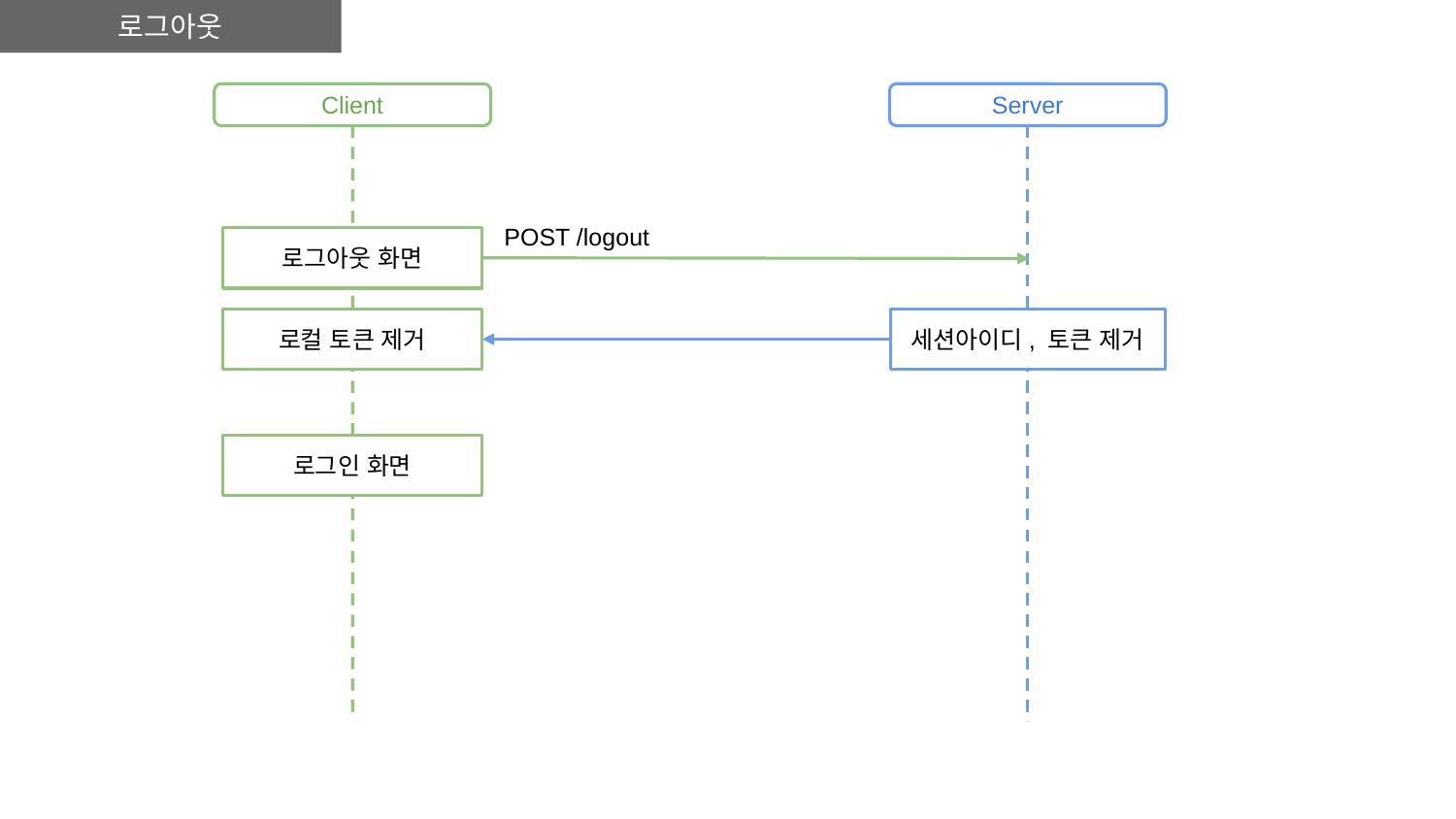

로그아웃
Client
Server
POST /logout
로그아웃 화면
로컬 토큰 제거
세션아이디, 토큰 제거
로그인 화면